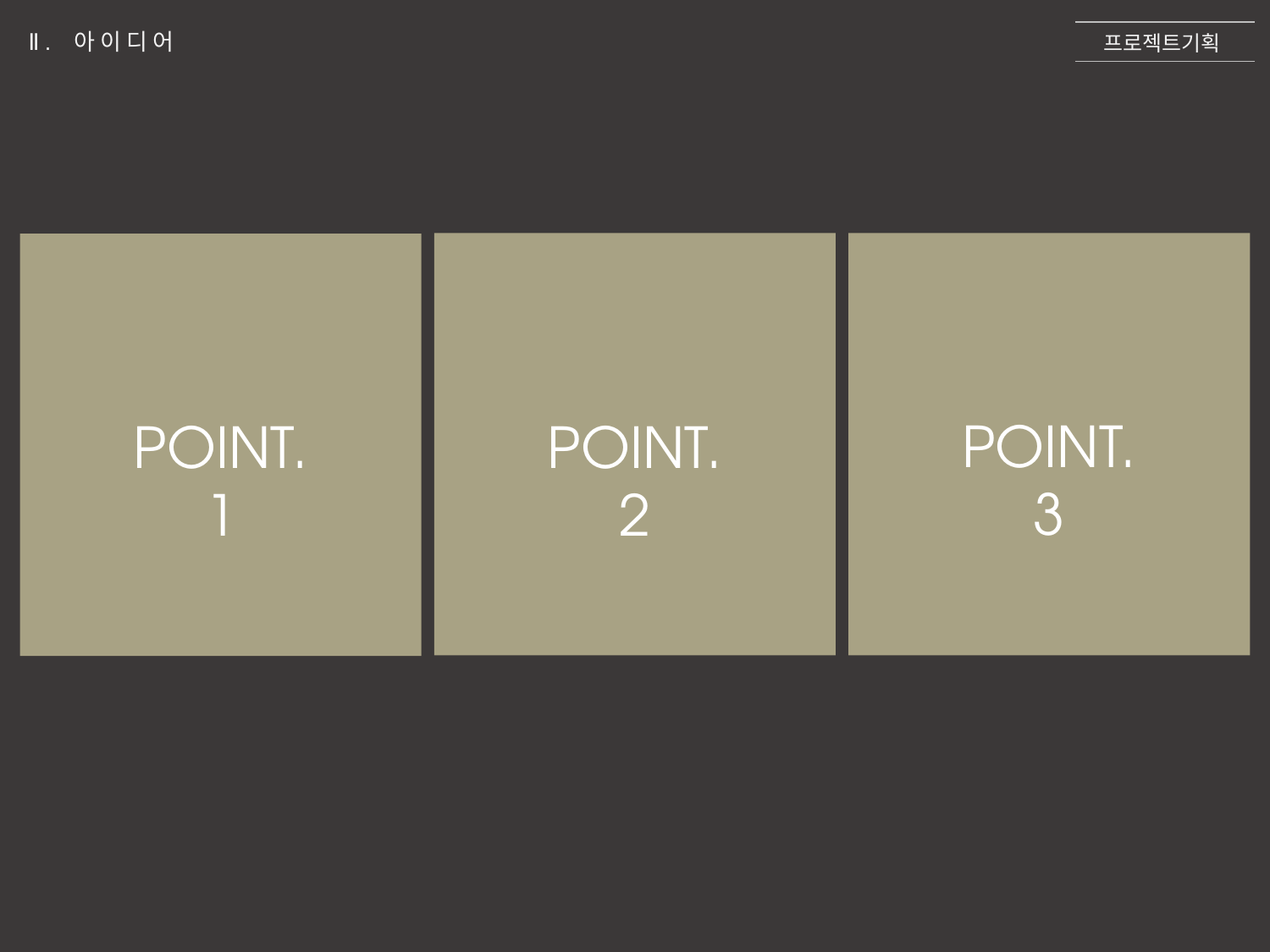

프로젝트기획
Ⅱ. 아이디어

POINT. 2

POINT. 3

POINT. 1